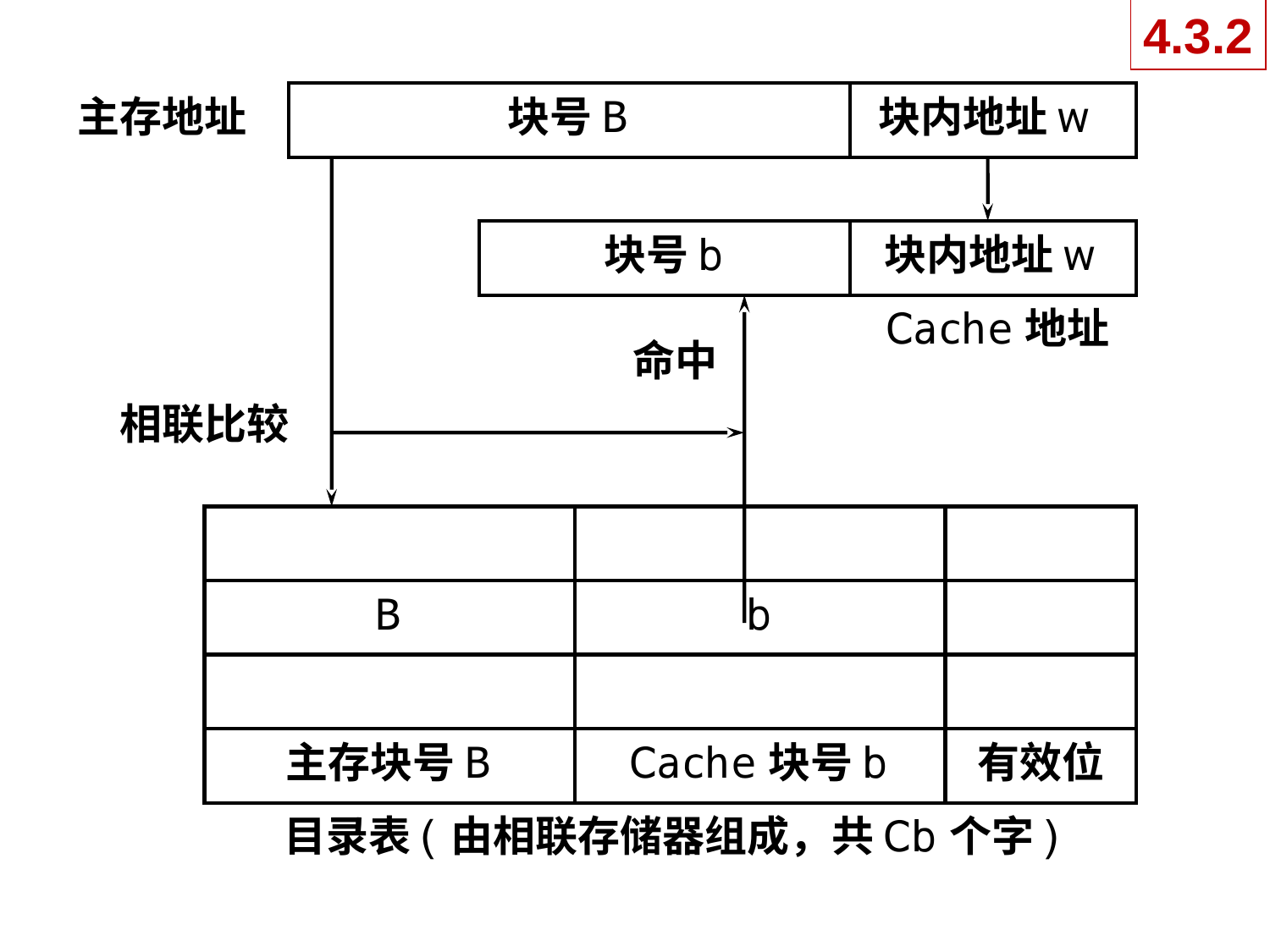

4.3.2
块号B
块内地址w
主存地址

块号b
块内地址w

Cache地址
命中
相联比较

B
b

主存块号B
Cache块号b
有效位
目录表(由相联存储器组成，共Cb个字)